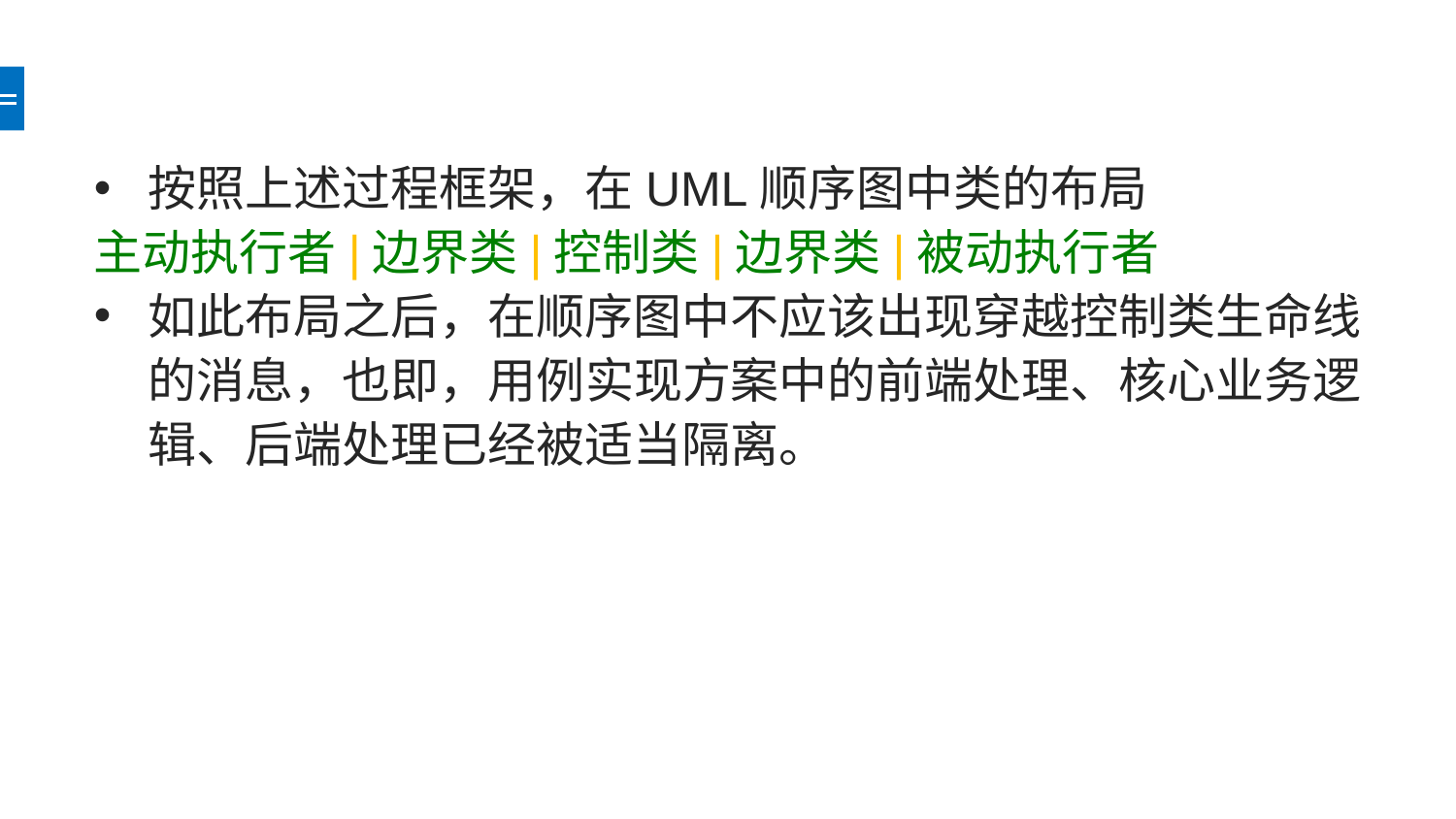

#
按照上述过程框架，在UML顺序图中类的布局
主动执行者|边界类|控制类|边界类|被动执行者
如此布局之后，在顺序图中不应该出现穿越控制类生命线的消息，也即，用例实现方案中的前端处理、核心业务逻辑、后端处理已经被适当隔离。